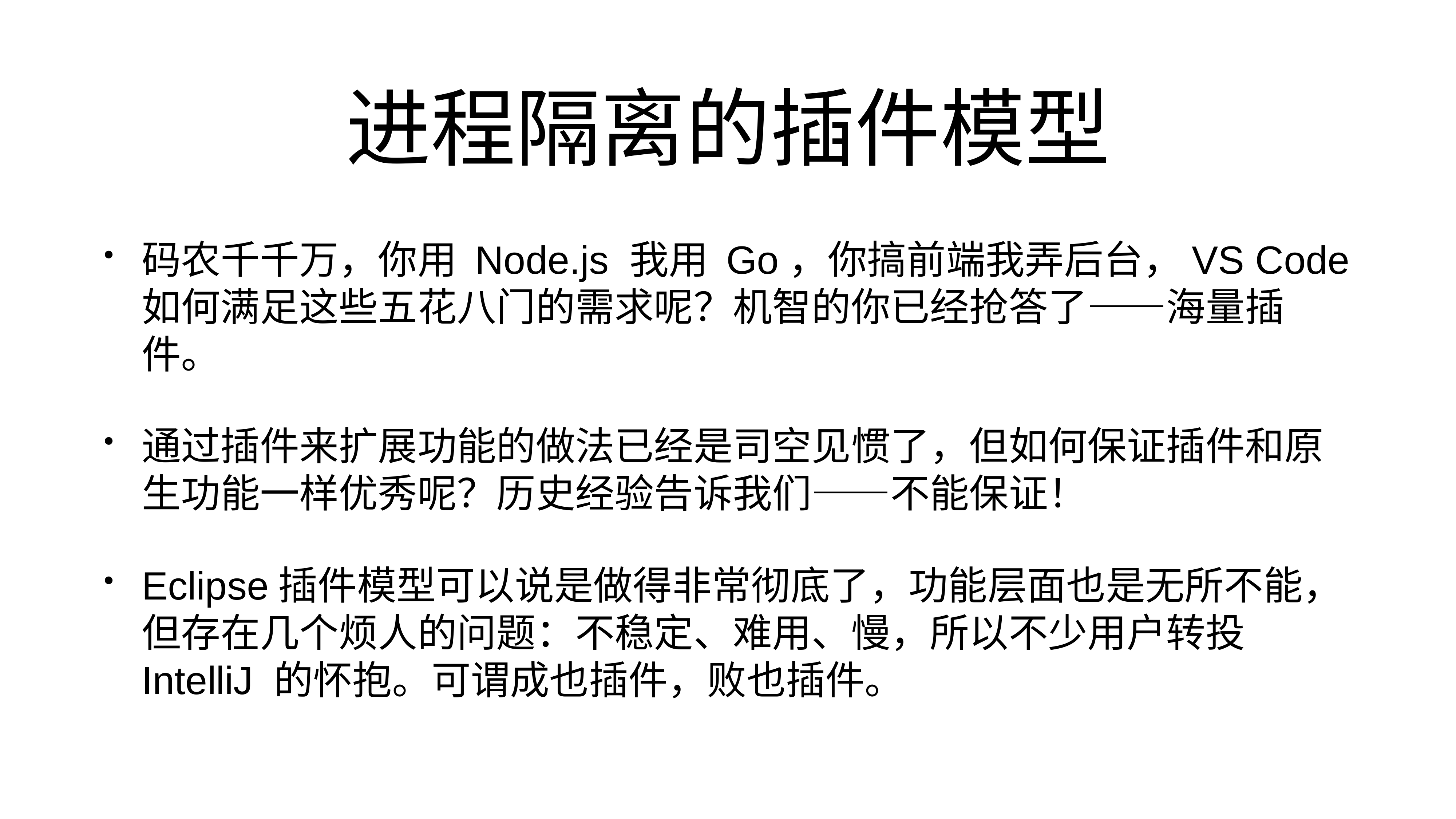

# 进程隔离的插件模型
码农千千万，你用 Node.js 我用 Go，你搞前端我弄后台，VS Code 如何满足这些五花八门的需求呢？机智的你已经抢答了——海量插件。
通过插件来扩展功能的做法已经是司空见惯了，但如何保证插件和原生功能一样优秀呢？历史经验告诉我们——不能保证！
Eclipse插件模型可以说是做得非常彻底了，功能层面也是无所不能，但存在几个烦人的问题：不稳定、难用、慢，所以不少用户转投 IntelliJ 的怀抱。可谓成也插件，败也插件。